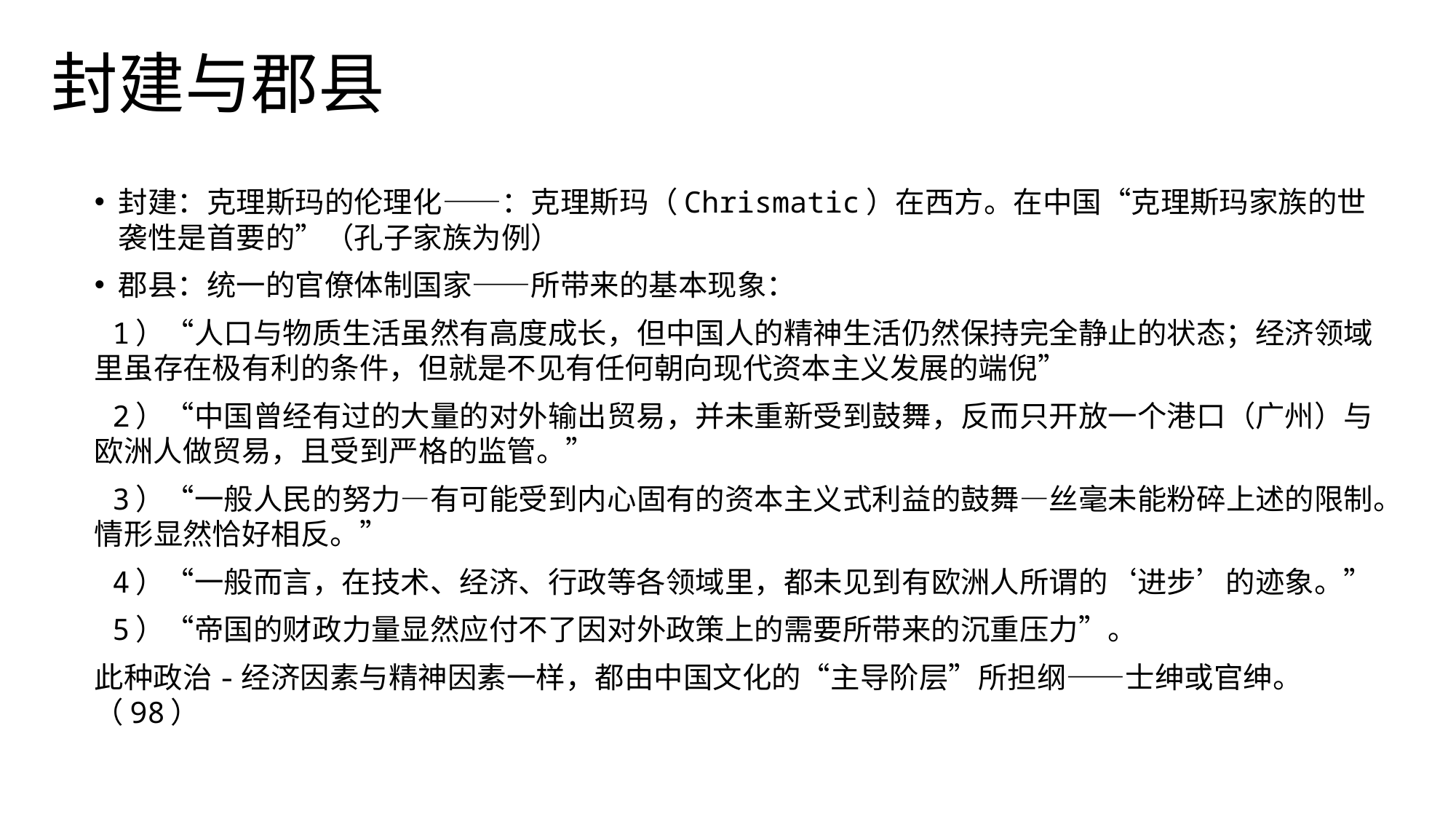

# 封建与郡县
封建：克理斯玛的伦理化——：克理斯玛（Chrismatic）在西方。在中国“克理斯玛家族的世袭性是首要的”（孔子家族为例）
郡县：统一的官僚体制国家——所带来的基本现象：
 1）“人口与物质生活虽然有高度成长，但中国人的精神生活仍然保持完全静止的状态；经济领域里虽存在极有利的条件，但就是不见有任何朝向现代资本主义发展的端倪”
 2）“中国曾经有过的大量的对外输出贸易，并未重新受到鼓舞，反而只开放一个港口（广州）与欧洲人做贸易，且受到严格的监管。”
 3）“一般人民的努力—有可能受到内心固有的资本主义式利益的鼓舞—丝毫未能粉碎上述的限制。情形显然恰好相反。”
 4）“一般而言，在技术、经济、行政等各领域里，都未见到有欧洲人所谓的‘进步’的迹象。”
 5）“帝国的财政力量显然应付不了因对外政策上的需要所带来的沉重压力”。
此种政治-经济因素与精神因素一样，都由中国文化的“主导阶层”所担纲——士绅或官绅。（98）